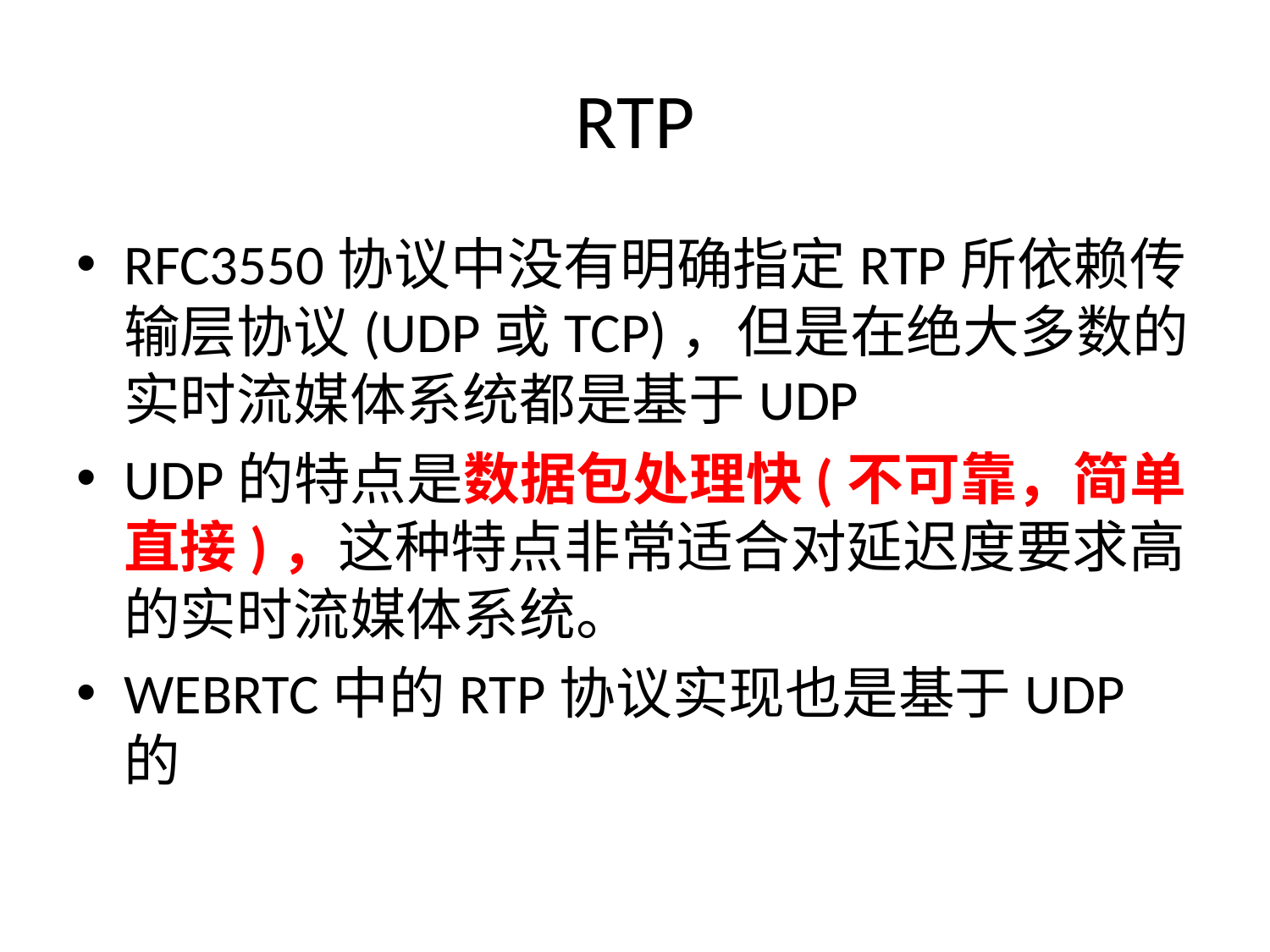

# RTP
RFC3550协议中没有明确指定RTP所依赖传输层协议(UDP或TCP)，但是在绝大多数的实时流媒体系统都是基于UDP
UDP的特点是数据包处理快(不可靠，简单直接)，这种特点非常适合对延迟度要求高的实时流媒体系统。
WEBRTC中的RTP协议实现也是基于UDP的